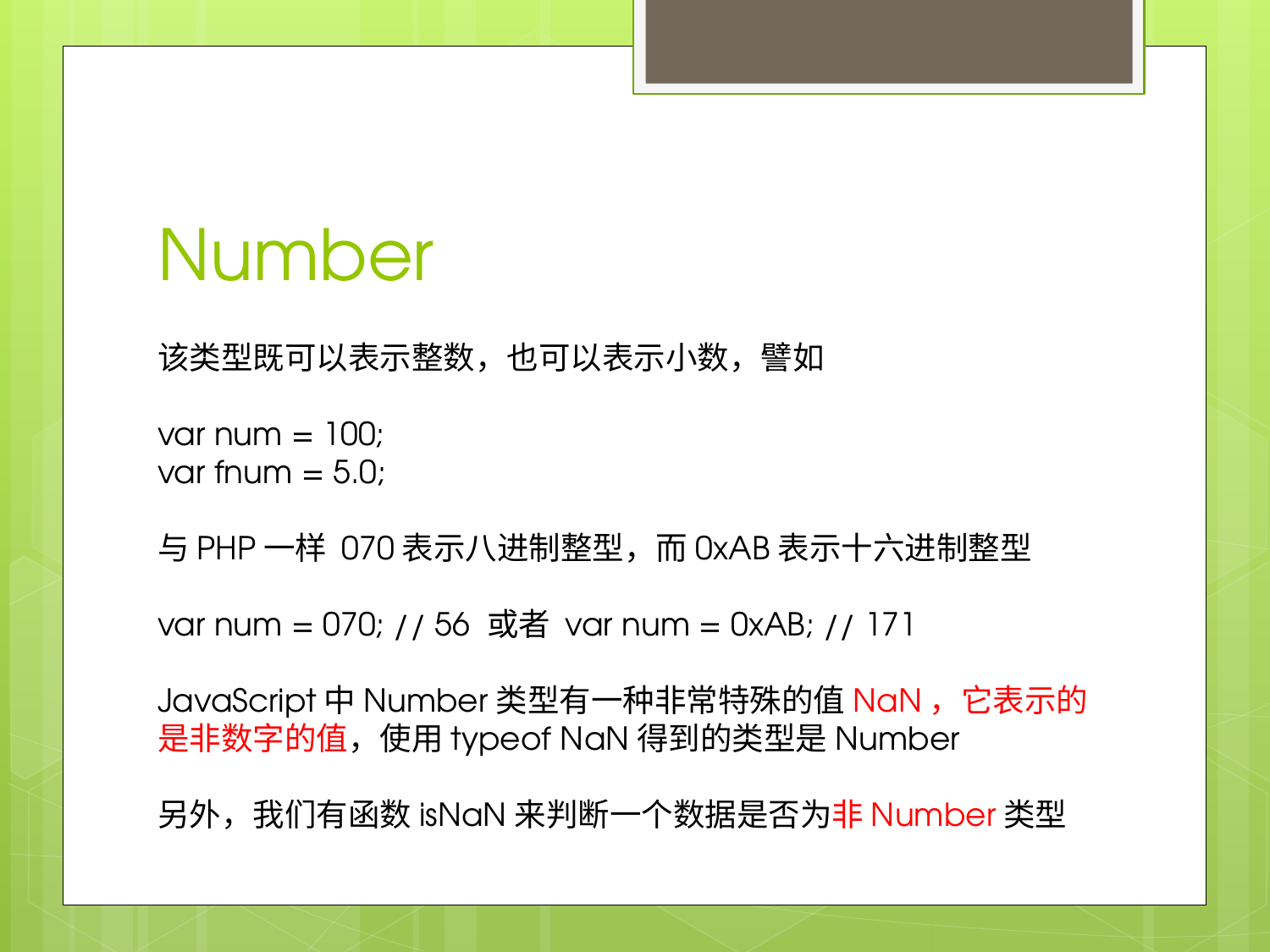

# Number
该类型既可以表示整数，也可以表示小数，譬如

var num = 100;
var fnum = 5.0;

与PHP一样 070表示八进制整型，而0xAB表示十六进制整型

var num = 070; // 56 或者 var num = 0xAB; // 171

JavaScript中Number类型有一种非常特殊的值NaN，它表示的是非数字的值，使用typeof NaN得到的类型是Number

另外，我们有函数isNaN来判断一个数据是否为非Number类型